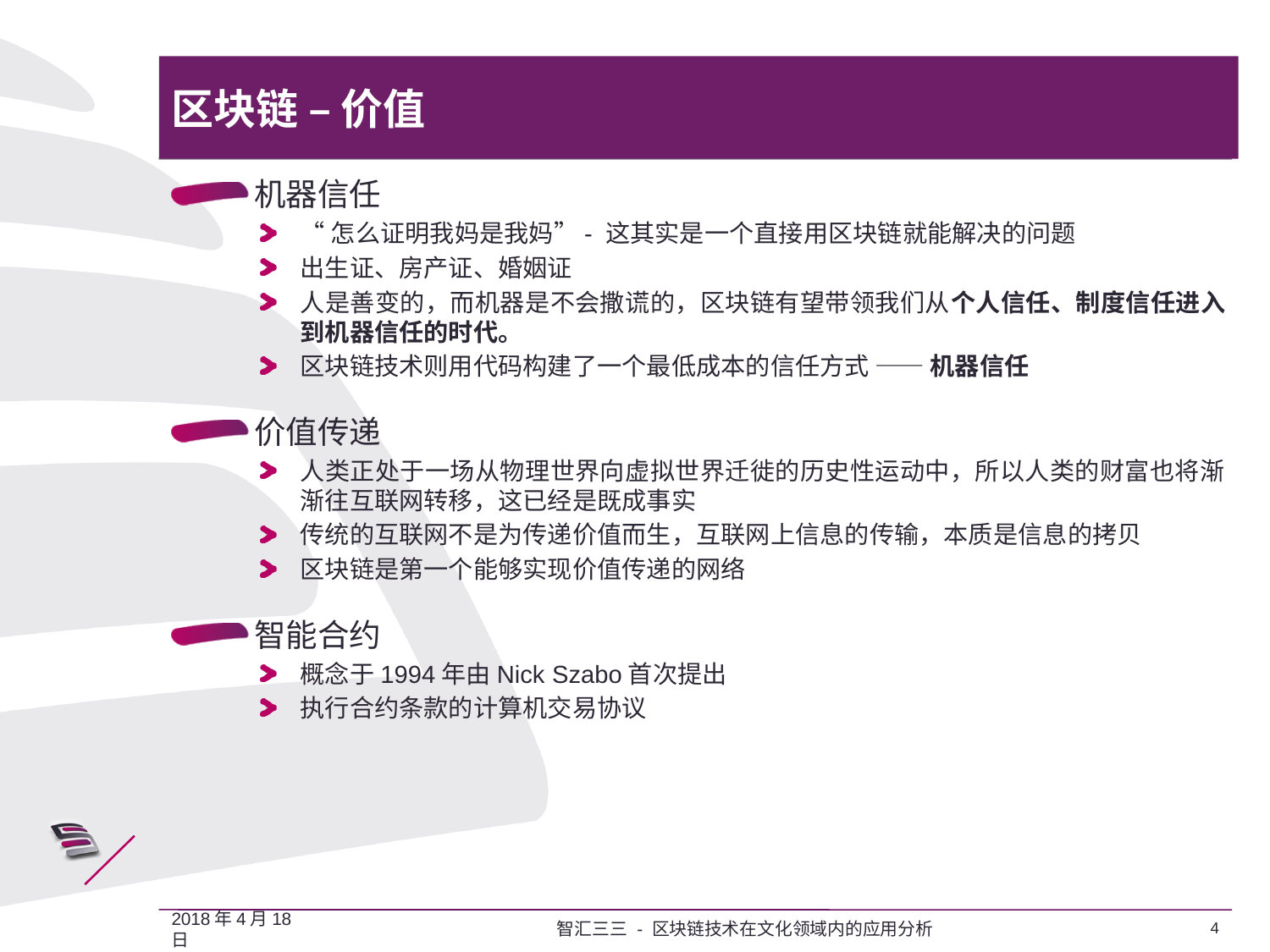

# 区块链 – 价值
机器信任
“怎么证明我妈是我妈”- 这其实是一个直接用区块链就能解决的问题
出生证、房产证、婚姻证
人是善变的，而机器是不会撒谎的，区块链有望带领我们从个人信任、制度信任进入到机器信任的时代。
区块链技术则用代码构建了一个最低成本的信任方式 —— 机器信任
价值传递
人类正处于一场从物理世界向虚拟世界迁徙的历史性运动中，所以人类的财富也将渐渐往互联网转移，这已经是既成事实
传统的互联网不是为传递价值而生，互联网上信息的传输，本质是信息的拷贝
区块链是第一个能够实现价值传递的网络
智能合约
概念于1994年由Nick Szabo首次提出
执行合约条款的计算机交易协议

智汇三三 - 区块链技术在文化领域内的应用分析
4
2018年4月18日